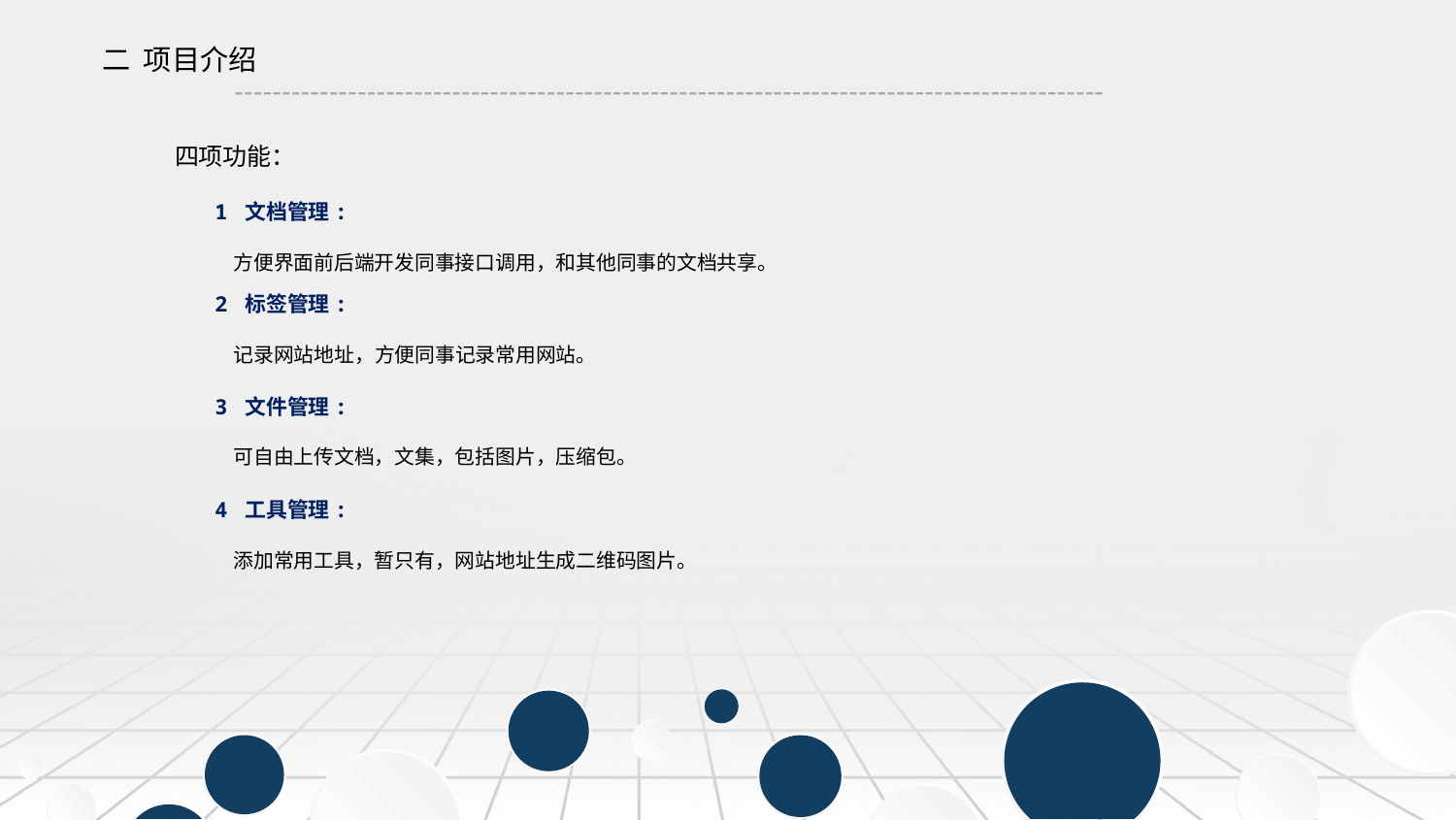

二  项目介绍
--------------------------------------------------------------------------------------------
四项功能：
1 文档管理:

   方便界面前后端开发同事接口调用，和其他同事的文档共享。
2 标签管理:

   记录网站地址，方便同事记录常用网站。
3 文件管理:

   可自由上传文档，文集，包括图片，压缩包。
4 工具管理:

   添加常用工具，暂只有，网站地址生成二维码图片。